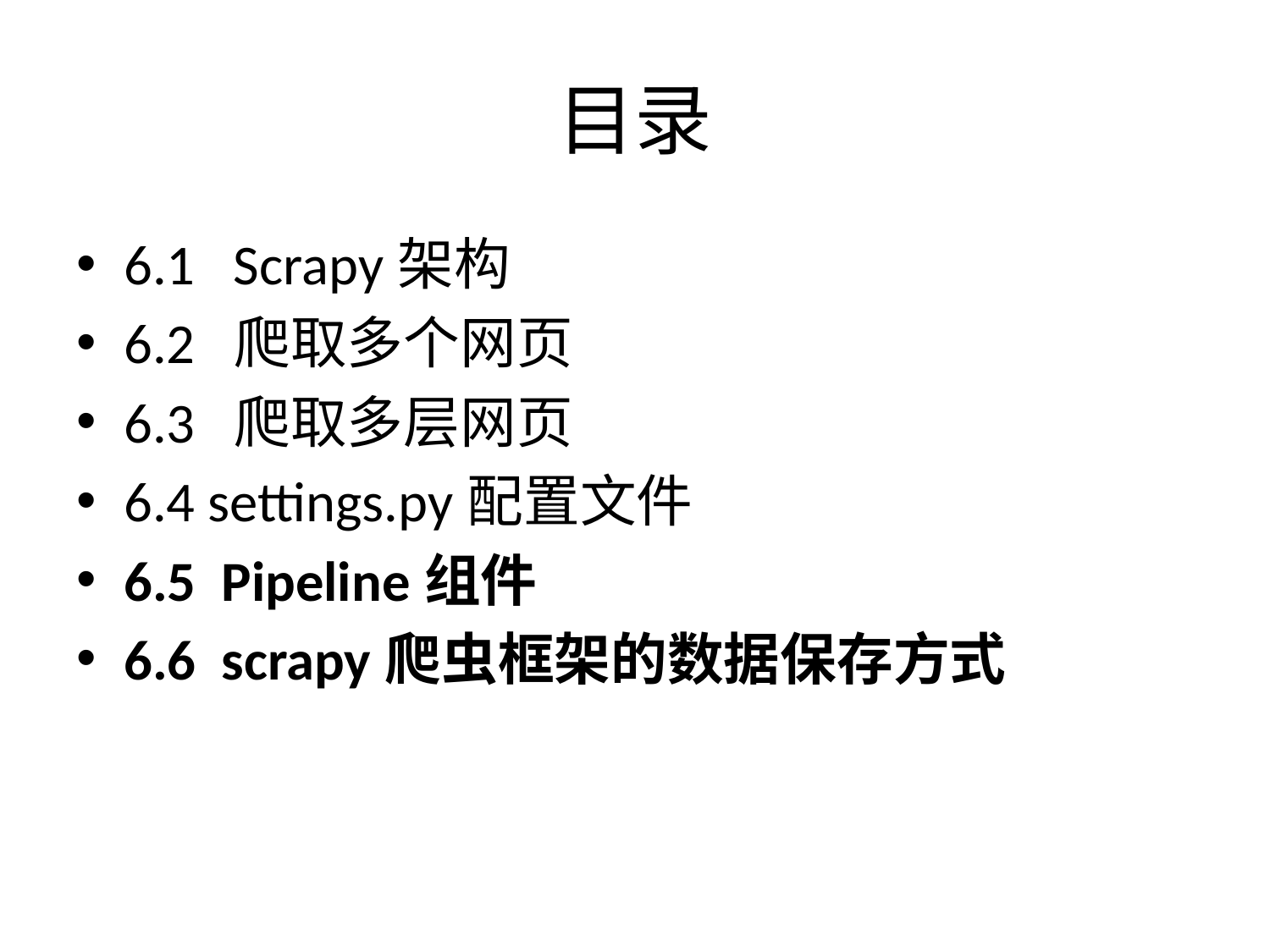

# 目录
6.1   Scrapy架构
6.2  爬取多个网页
6.3  爬取多层网页
6.4 settings.py配置文件
6.5  Pipeline组件
6.6  scrapy爬虫框架的数据保存方式